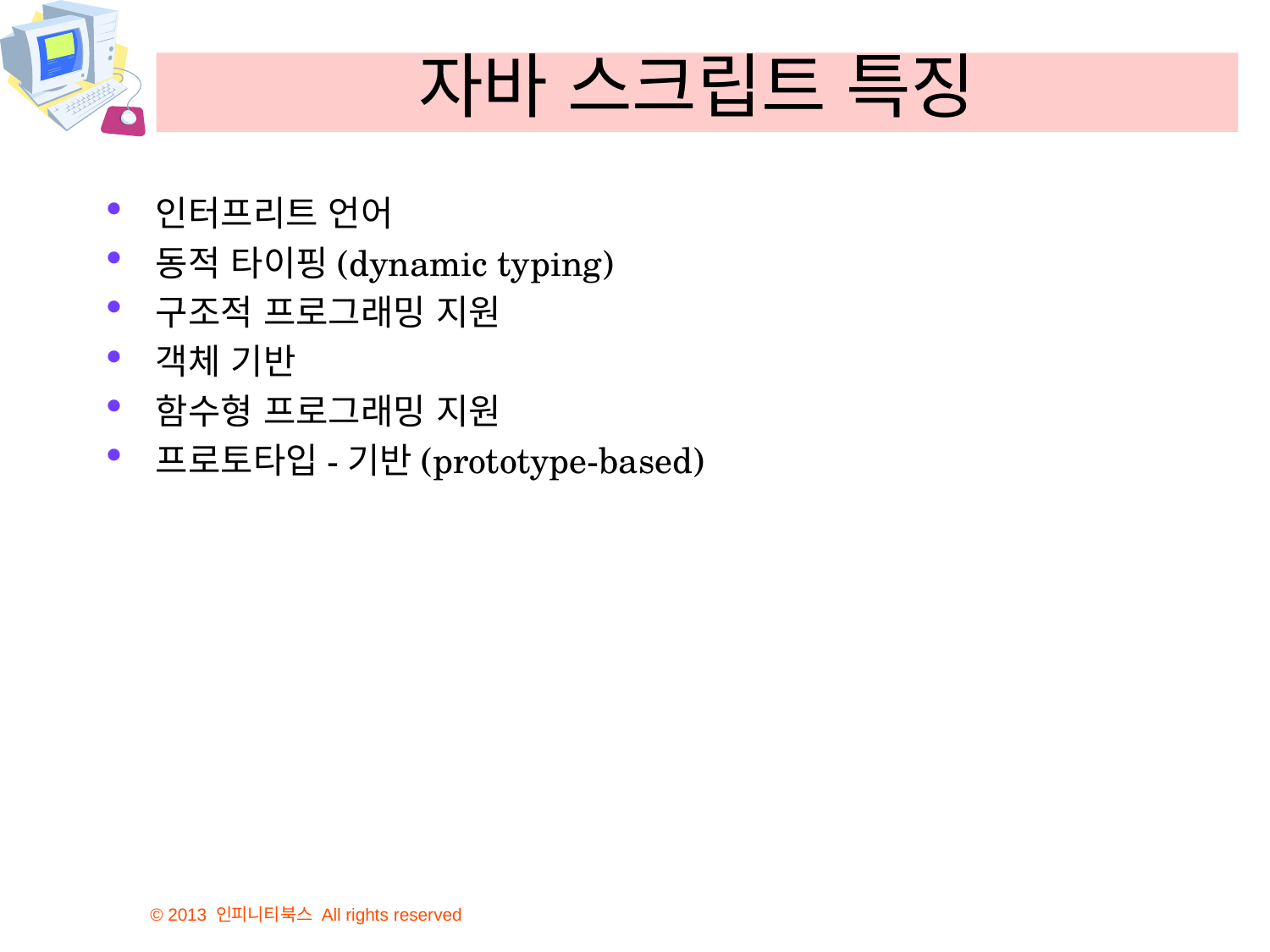

# 자바 스크립트 특징
인터프리트 언어
동적 타이핑(dynamic typing)
구조적 프로그래밍 지원
객체 기반
함수형 프로그래밍 지원
프로토타입-기반(prototype-based)